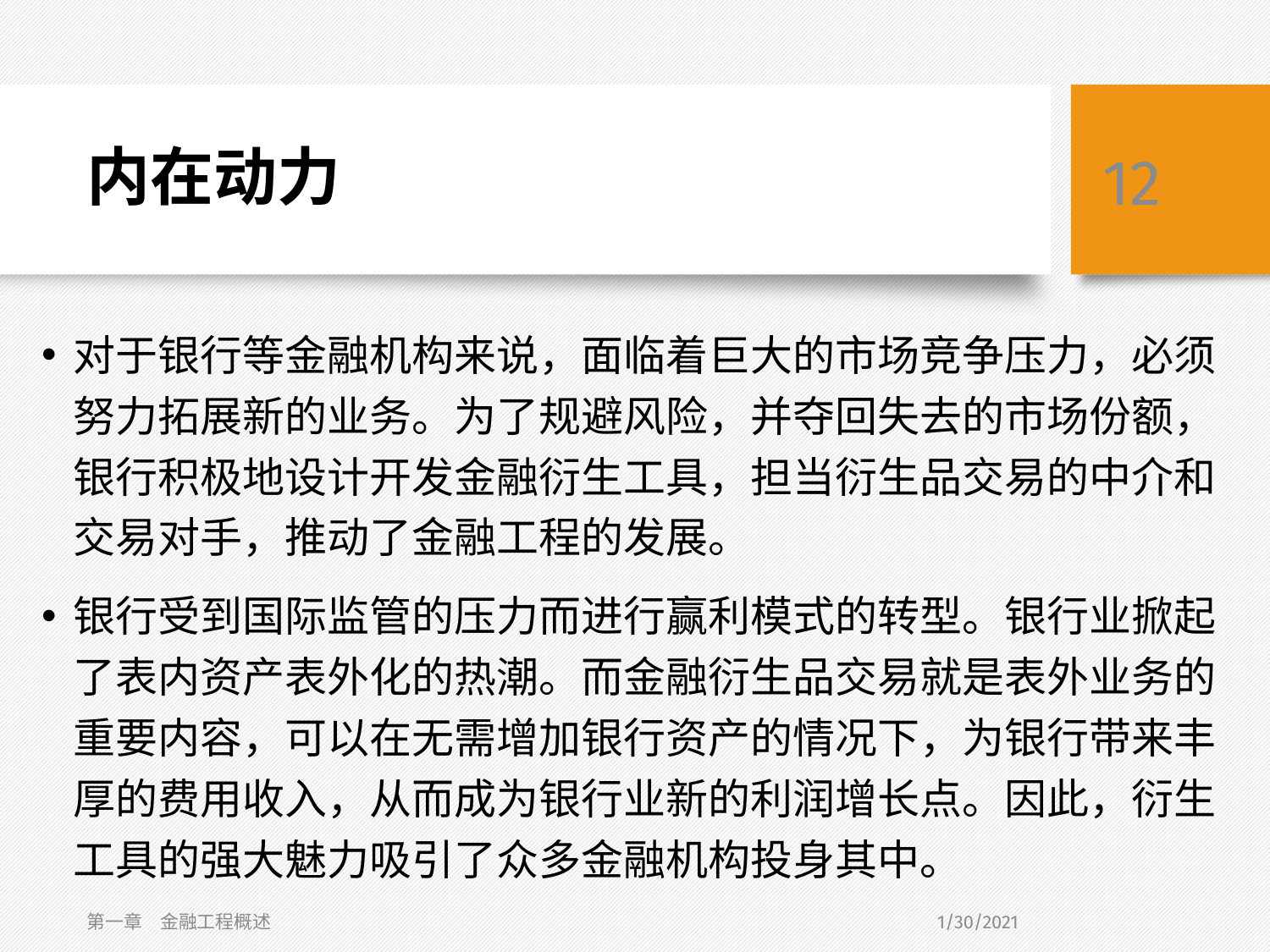

# 内在动力
12
对于银行等金融机构来说，面临着巨大的市场竞争压力，必须努力拓展新的业务。为了规避风险，并夺回失去的市场份额，银行积极地设计开发金融衍生工具，担当衍生品交易的中介和交易对手，推动了金融工程的发展。
银行受到国际监管的压力而进行赢利模式的转型。银行业掀起了表内资产表外化的热潮。而金融衍生品交易就是表外业务的重要内容，可以在无需增加银行资产的情况下，为银行带来丰厚的费用收入，从而成为银行业新的利润增长点。因此，衍生工具的强大魅力吸引了众多金融机构投身其中。

1/30/2021
第一章　金融工程概述